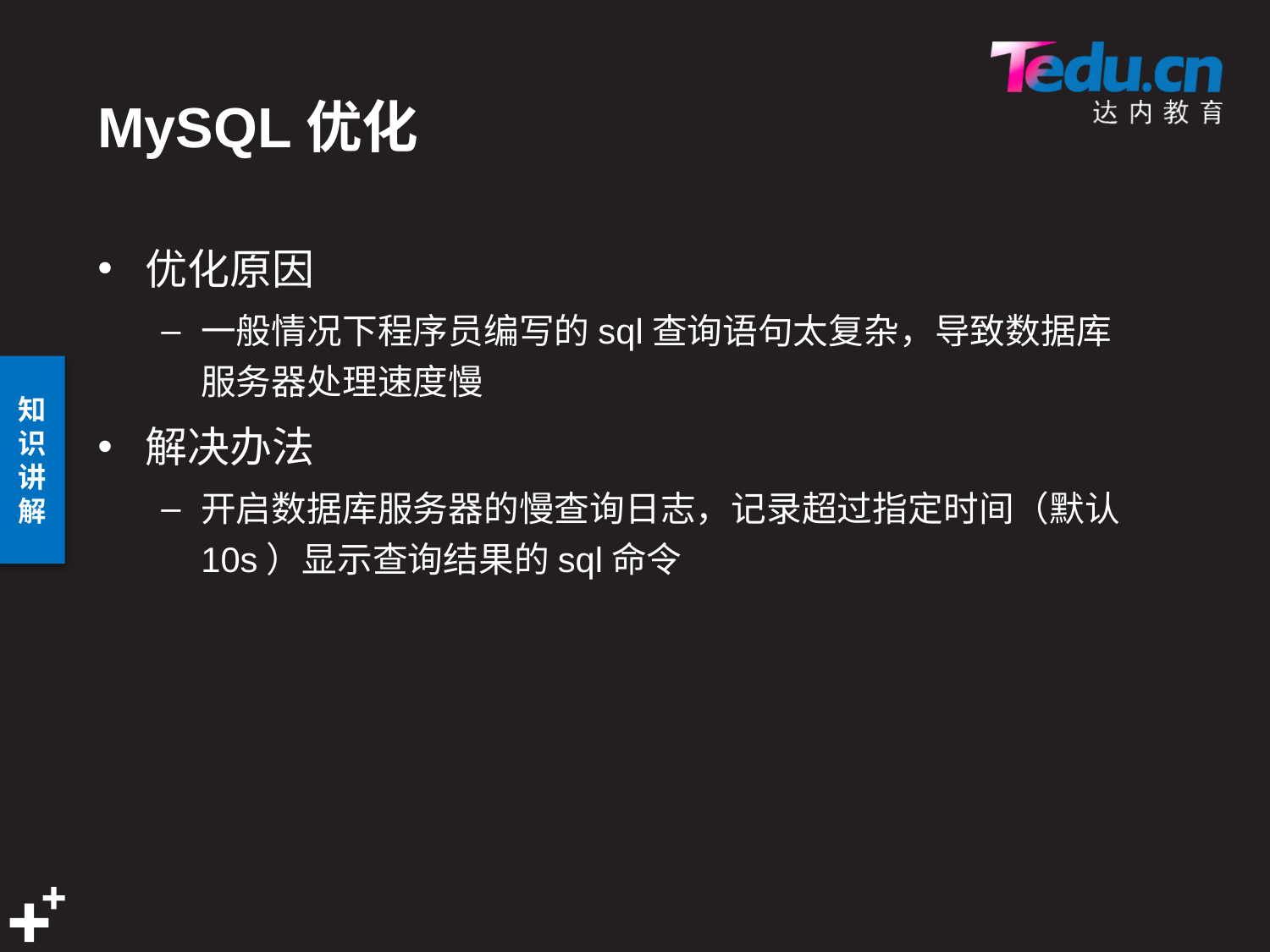

# MySQL优化
优化原因
一般情况下程序员编写的sql查询语句太复杂，导致数据库服务器处理速度慢
解决办法
开启数据库服务器的慢查询日志，记录超过指定时间（默认10s）显示查询结果的sql命令